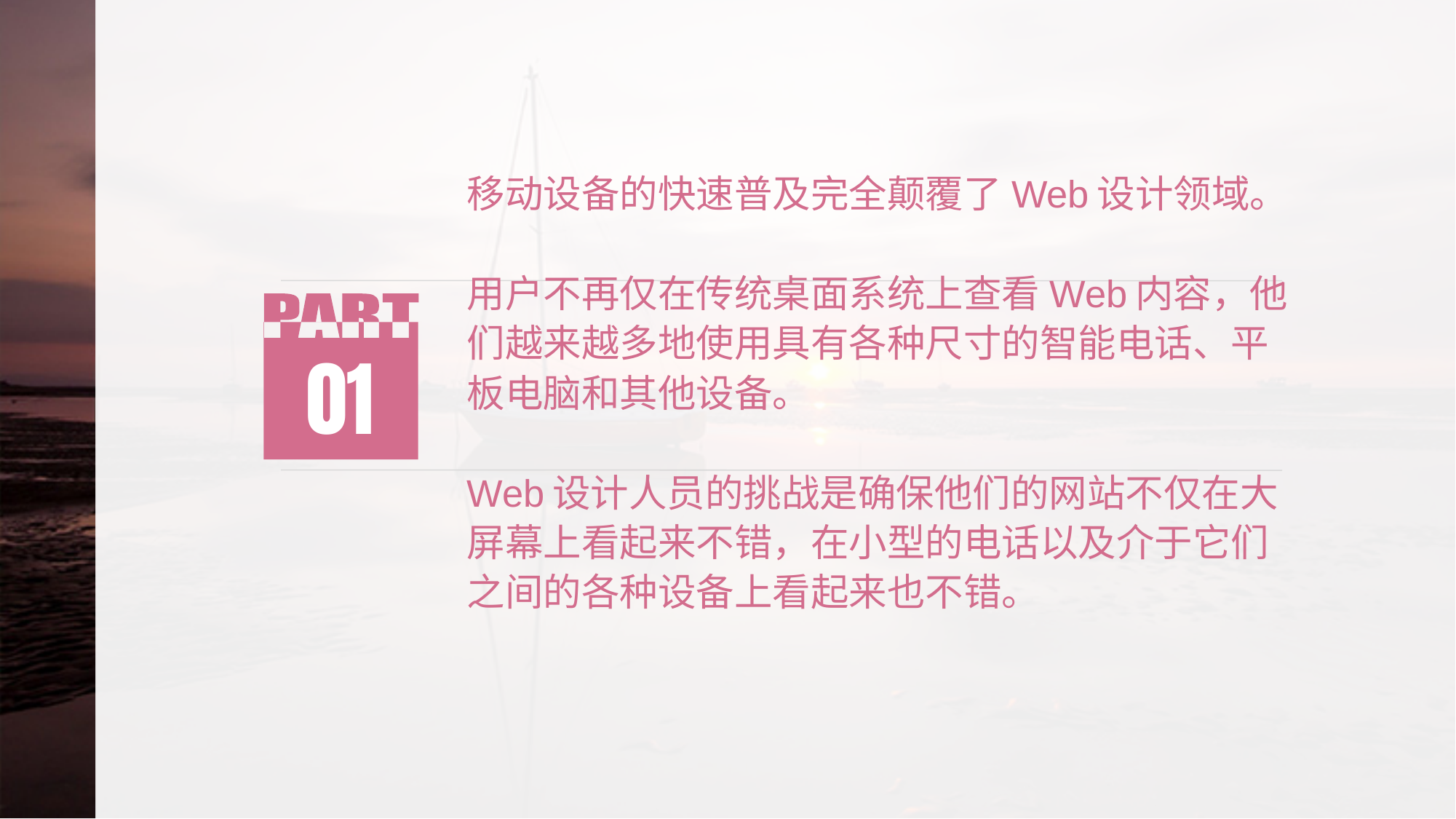

# 移动设备的快速普及完全颠覆了Web设计领域。 用户不再仅在传统桌面系统上查看Web内容，他们越来越多地使用具有各种尺寸的智能电话、平板电脑和其他设备。 Web设计人员的挑战是确保他们的网站不仅在大屏幕上看起来不错，在小型的电话以及介于它们之间的各种设备上看起来也不错。
01